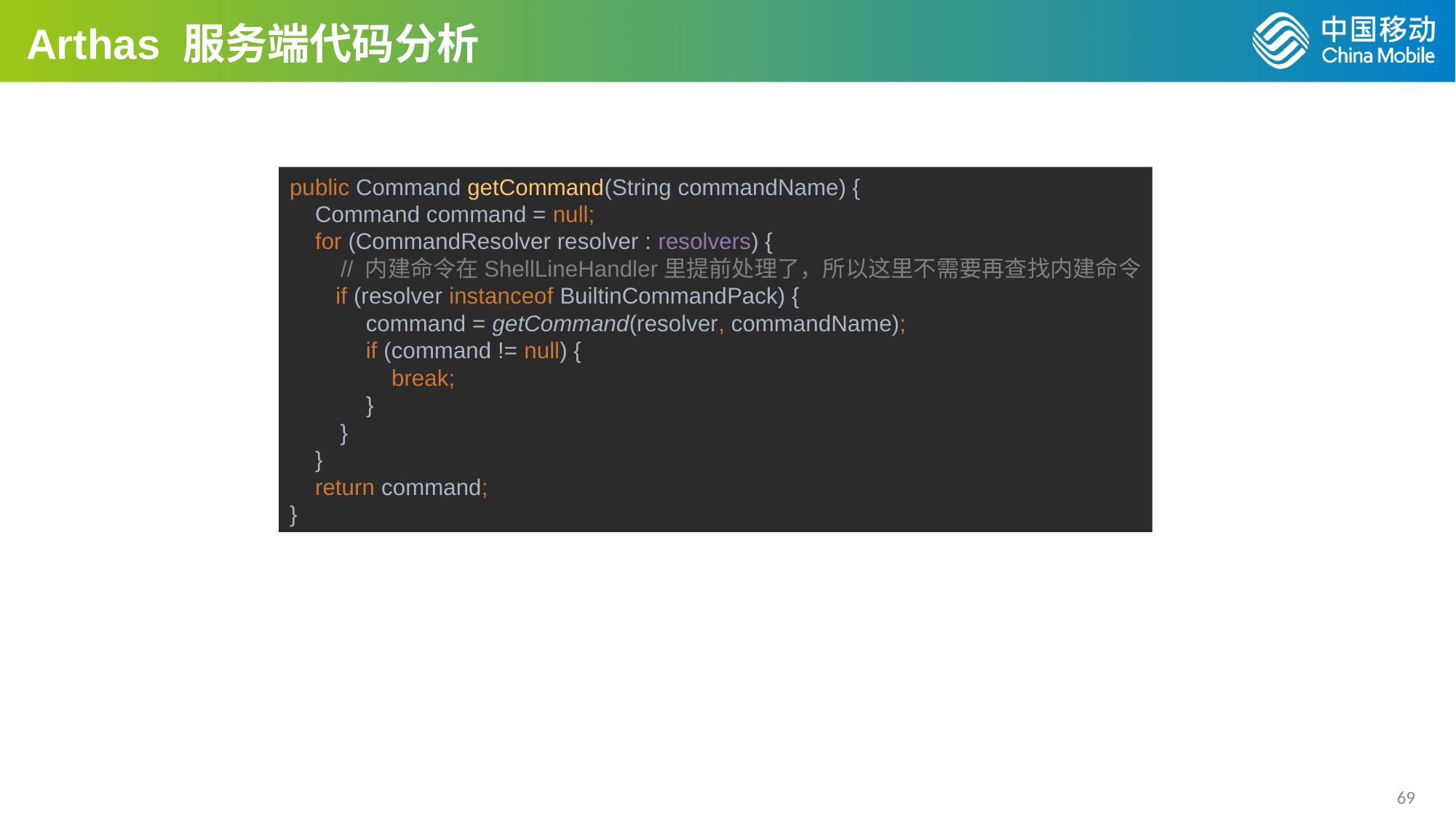

Arthas 服务端代码分析
public Command getCommand(String commandName) {
    Command command = null;
    for (CommandResolver resolver : resolvers) {
        // 内建命令在ShellLineHandler里提前处理了，所以这里不需要再查找内建命令
        if (resolver instanceof BuiltinCommandPack) {
            command = getCommand(resolver, commandName);
            if (command != null) {
                break;
            }
        }
    }
    return command;
}